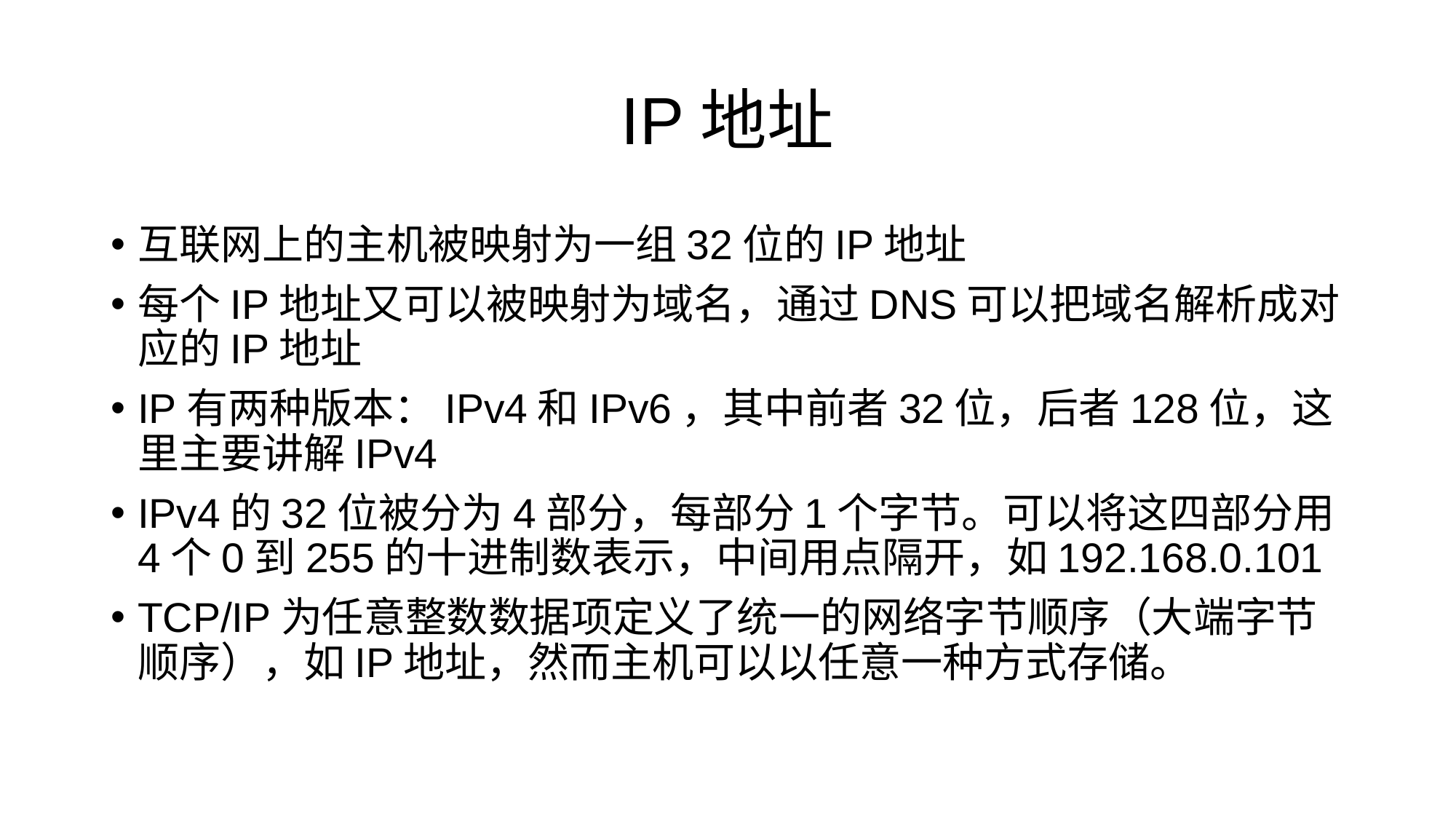

# IP地址
互联网上的主机被映射为一组32位的IP地址
每个IP地址又可以被映射为域名，通过DNS可以把域名解析成对应的IP地址
IP有两种版本：IPv4和IPv6，其中前者32位，后者128位，这里主要讲解IPv4
IPv4的32位被分为4部分，每部分1个字节。可以将这四部分用4个0到255的十进制数表示，中间用点隔开，如192.168.0.101
TCP/IP为任意整数数据项定义了统一的网络字节顺序（大端字节顺序），如IP地址，然而主机可以以任意一种方式存储。